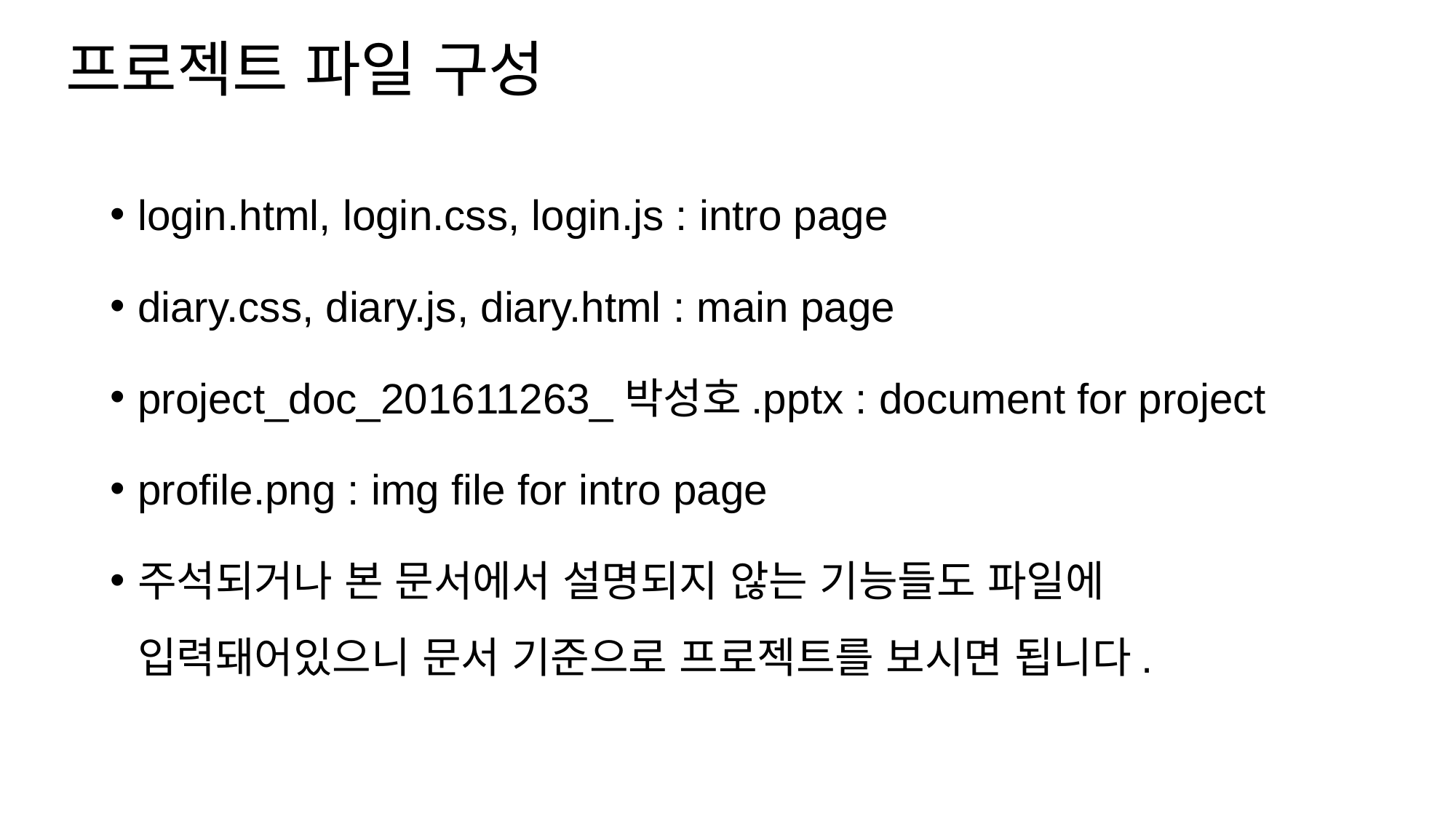

프로젝트 파일 구성
login.html, login.css, login.js : intro page
diary.css, diary.js, diary.html : main page
project_doc_201611263_박성호.pptx : document for project
profile.png : img file for intro page
주석되거나 본 문서에서 설명되지 않는 기능들도 파일에 입력돼어있으니 문서 기준으로 프로젝트를 보시면 됩니다.